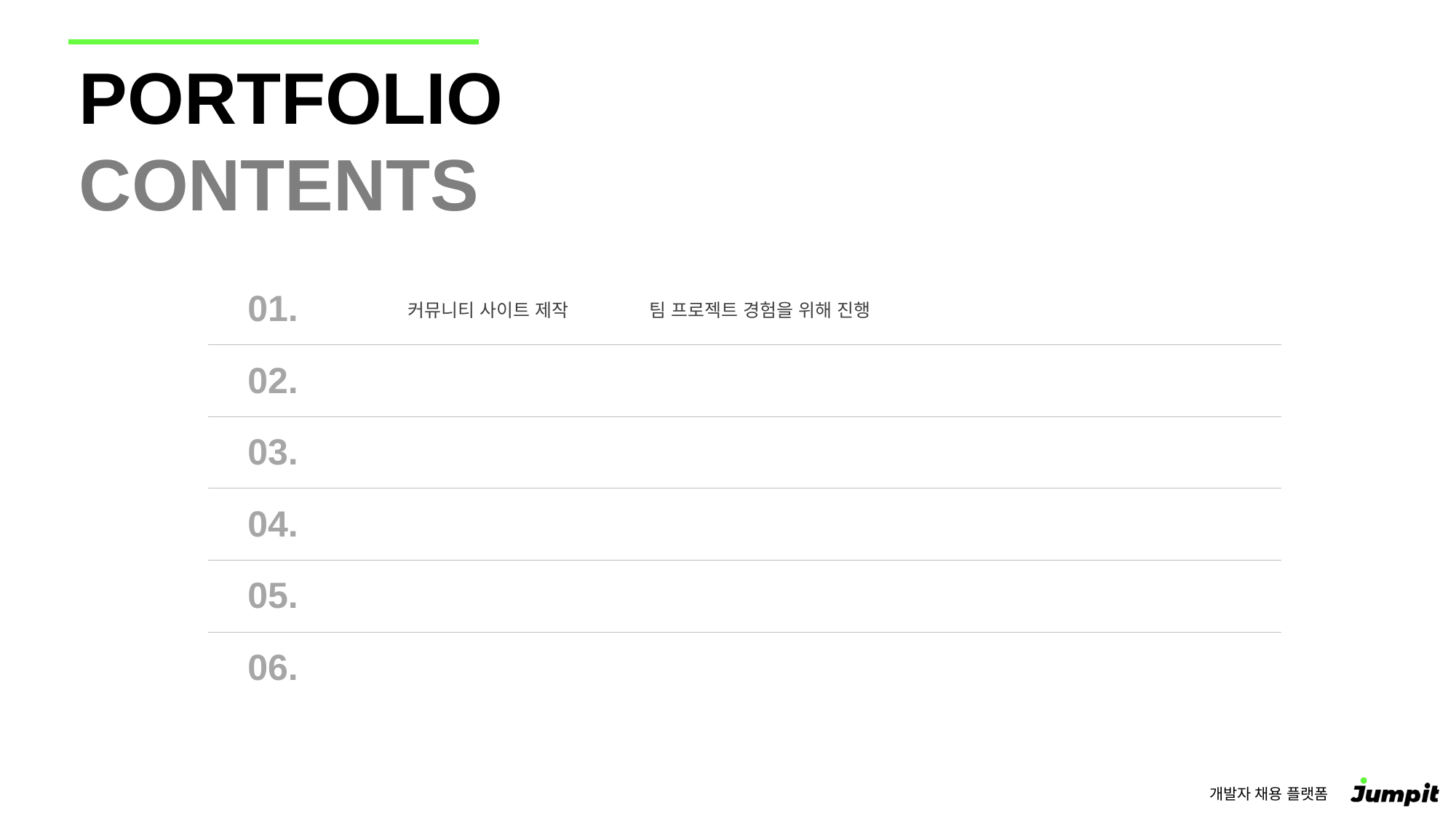

| 01. | 커뮤니티 사이트 제작 | 팀 프로젝트 경험을 위해 진행 |
| --- | --- | --- |
| 02. |  |  |
| 03. |  |  |
| 04. |  |  |
| 05. |  |  |
| 06. |  |  |